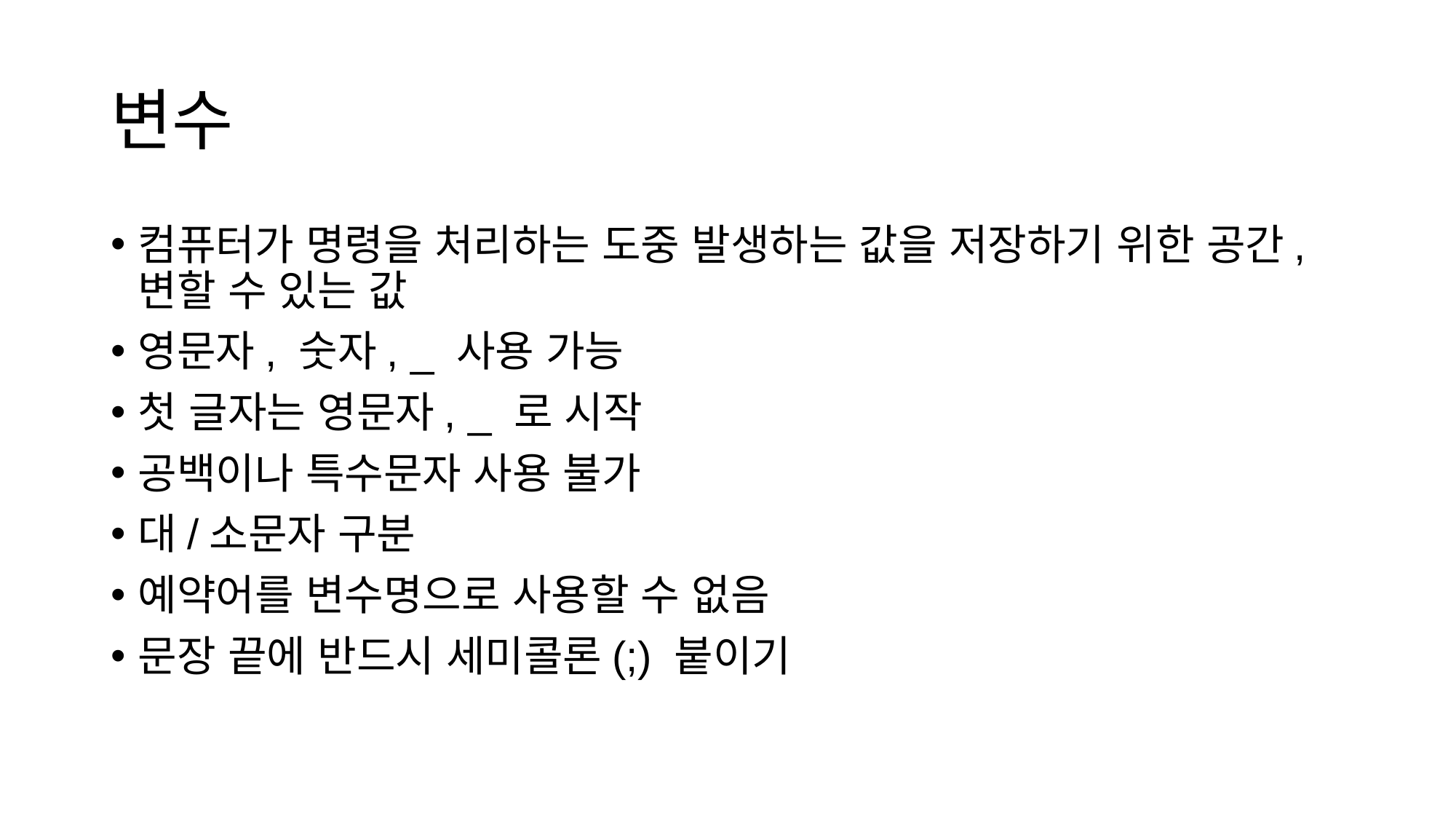

# 변수
컴퓨터가 명령을 처리하는 도중 발생하는 값을 저장하기 위한 공간, 변할 수 있는 값
영문자, 숫자, _ 사용 가능
첫 글자는 영문자, _ 로 시작
공백이나 특수문자 사용 불가
대/소문자 구분
예약어를 변수명으로 사용할 수 없음
문장 끝에 반드시 세미콜론(;) 붙이기